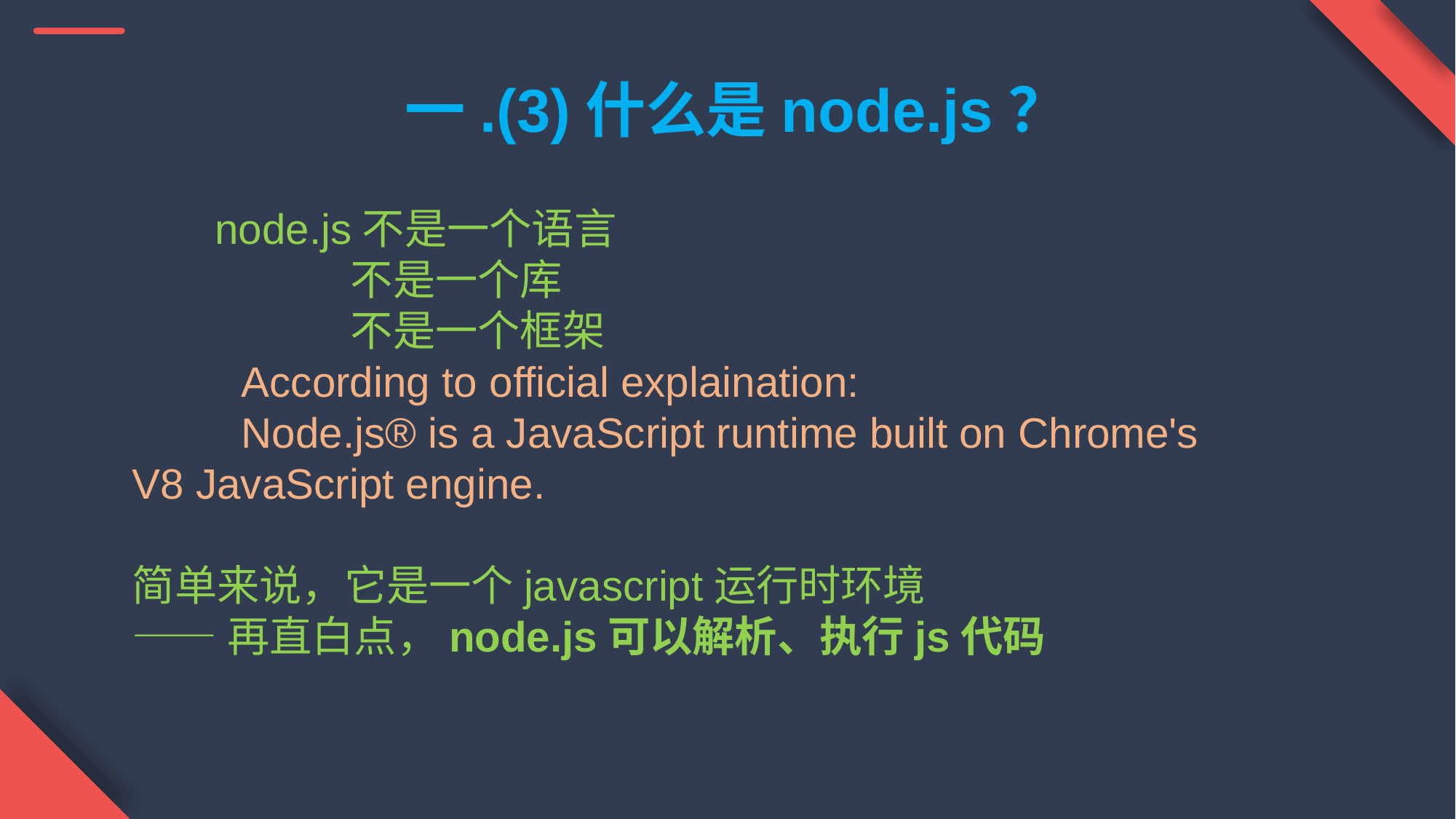

一.(3)什么是node.js？

       node.js不是一个语言
		不是一个库
		不是一个框架
	According to official explaination:
	Node.js® is a JavaScript runtime built on Chrome's 	V8 JavaScript engine.

简单来说，它是一个javascript运行时环境
——再直白点，node.js可以解析、执行js代码